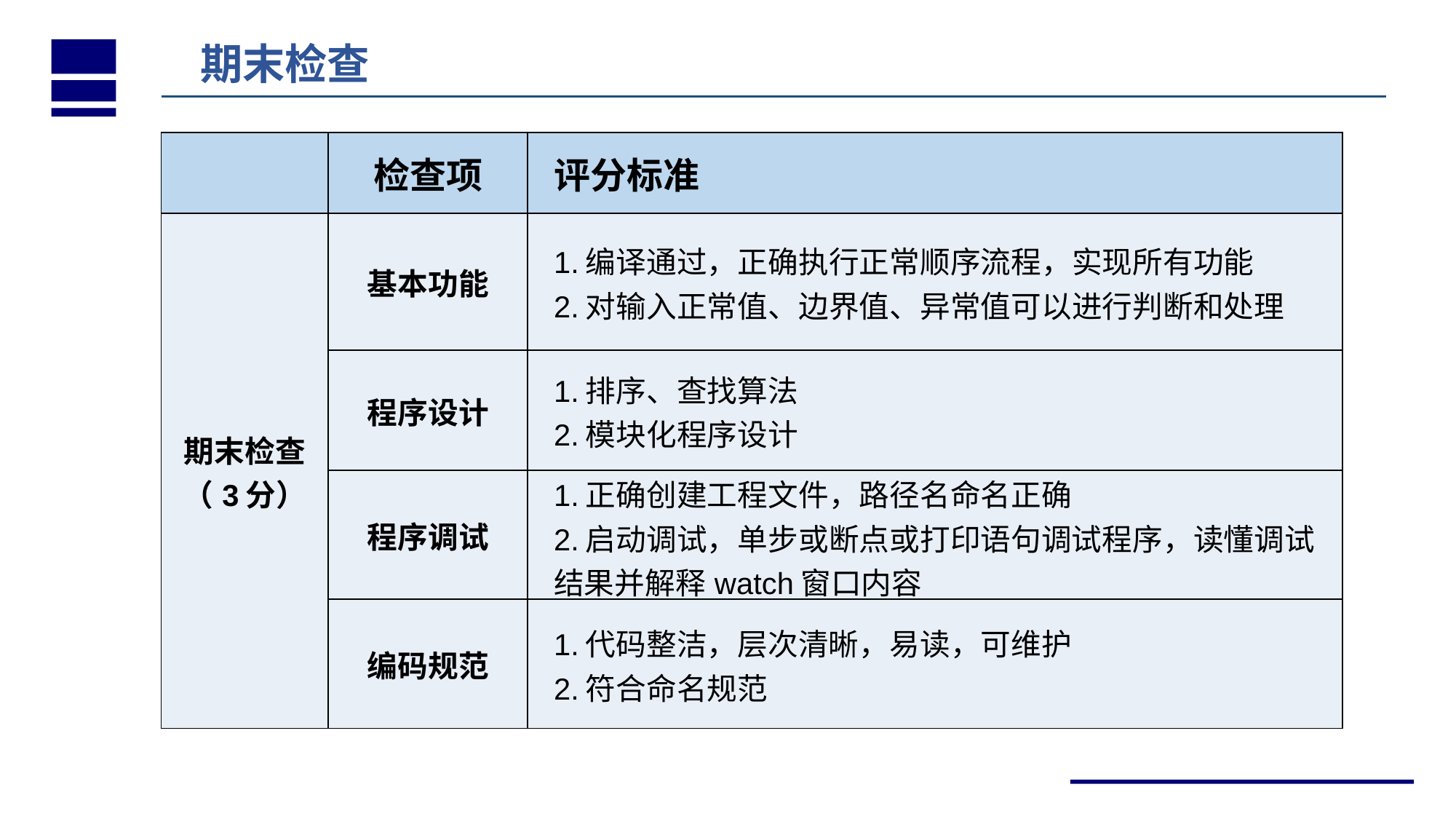

期末检查
|  | 检查项 | 评分标准 |
| --- | --- | --- |
| 期末检查（3分） | 基本功能 | 1.编译通过，正确执行正常顺序流程，实现所有功能 2.对输入正常值、边界值、异常值可以进行判断和处理 |
|  | 程序设计 | 1.排序、查找算法 2.模块化程序设计 |
|  | 程序调试 | 1.正确创建工程文件，路径名命名正确 2.启动调试，单步或断点或打印语句调试程序，读懂调试结果并解释watch窗口内容 |
|  | 编码规范 | 1.代码整洁，层次清晰，易读，可维护 2.符合命名规范 |